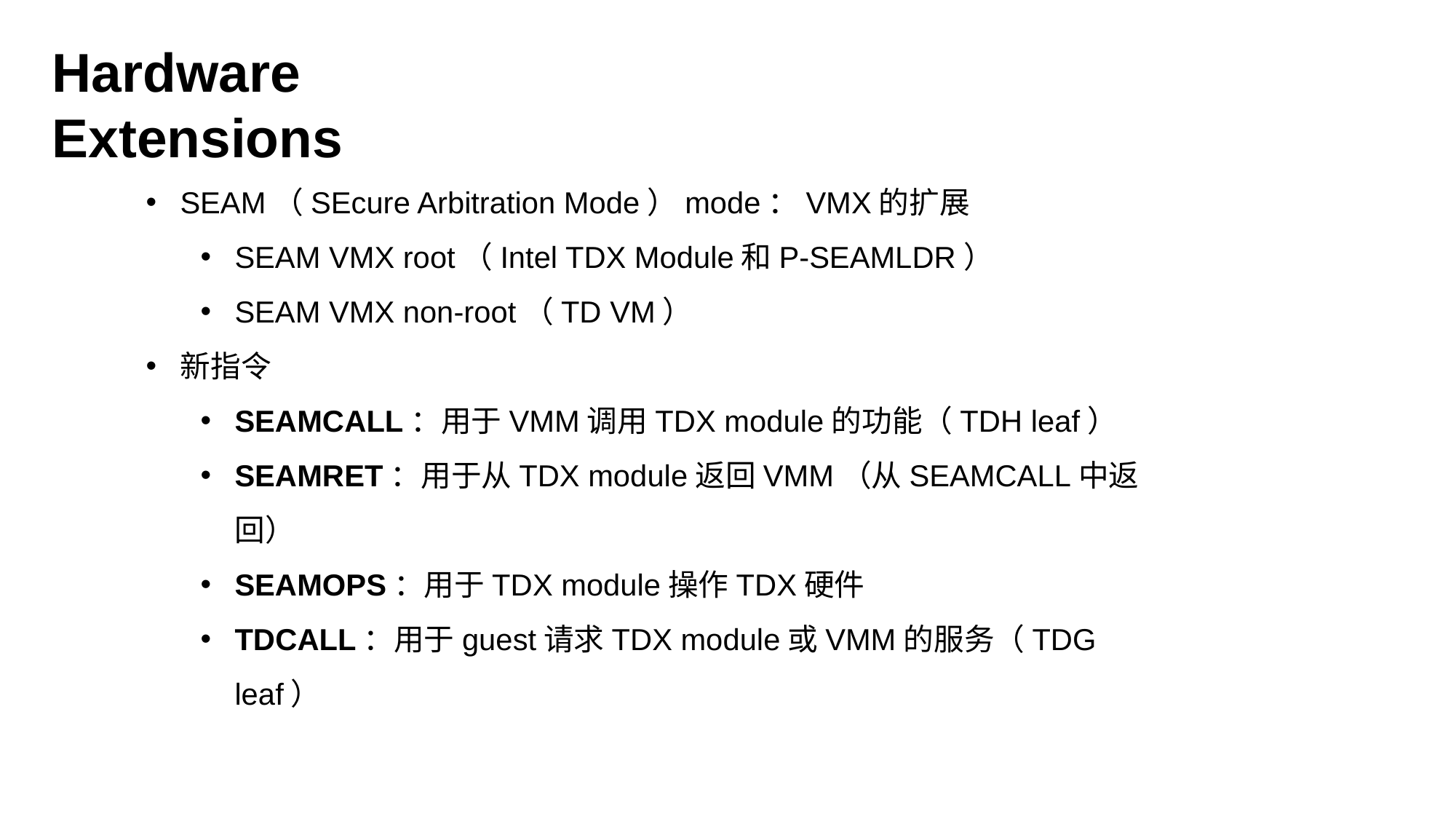

Hardware Extensions
SEAM（SEcure Arbitration Mode）mode：VMX的扩展
SEAM VMX root（Intel TDX Module和P-SEAMLDR）
SEAM VMX non-root（TD VM）
新指令
SEAMCALL：用于VMM调用TDX module的功能（TDH leaf）
SEAMRET：用于从TDX module返回VMM（从SEAMCALL中返回）
SEAMOPS：用于TDX module操作TDX硬件
TDCALL：用于guest请求TDX module或VMM的服务（TDG leaf）